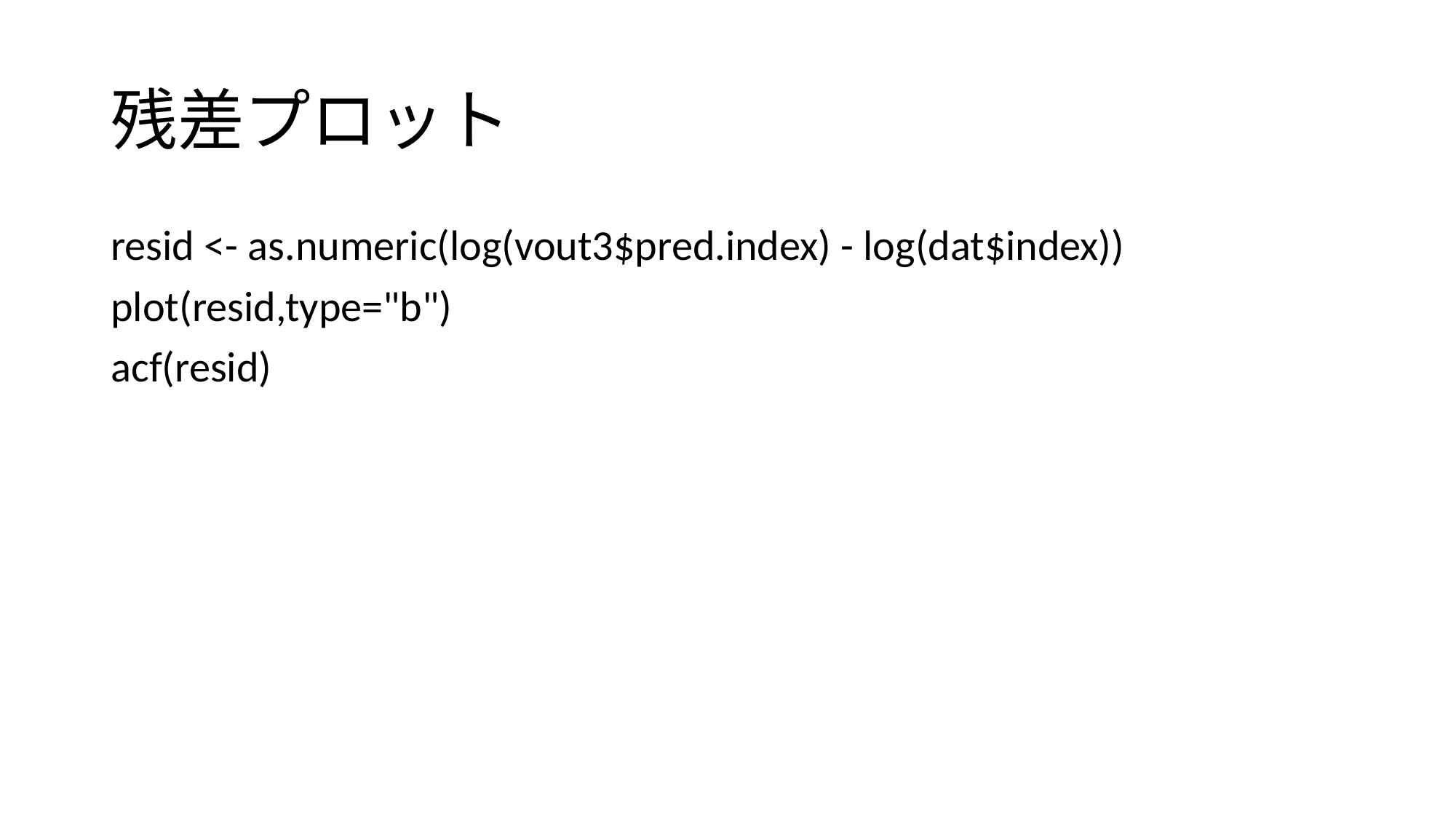

# 残差プロット
resid <- as.numeric(log(vout3$pred.index) - log(dat$index))
plot(resid,type="b")
acf(resid)